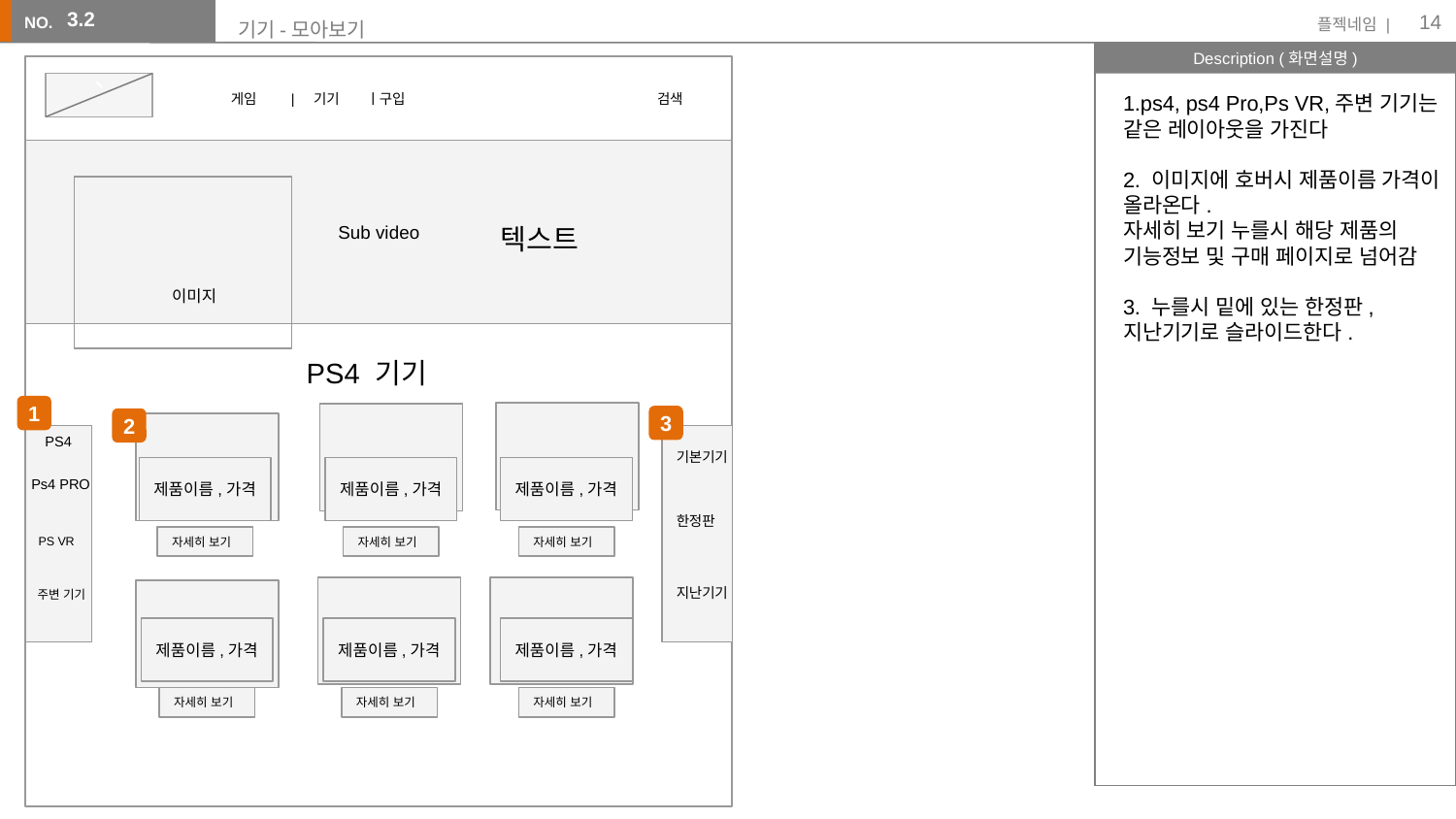

14
3.2
# 기기-모아보기

`
검색
게임        |    기기       ㅣ구입
1.ps4, ps4 Pro,Ps VR,주변 기기는 같은 레이아웃을 가진다

2. 이미지에 호버시 제품이름 가격이 올라온다.
자세히 보기 누를시 해당 제품의
기능정보 및 구매 페이지로 넘어감

3. 누를시 밑에 있는 한정판, 지난기기로 슬라이드한다.

Sub video

텍스트
이미지
PS4 기기
1

3
2

PS4

기본기기
제품이름,가격
제품이름,가격
제품이름,가격
Ps4 PRO
한정판
PS VR
자세히 보기
자세히 보기
자세히 보기
지난기기

주변 기기

제품이름,가격
제품이름,가격
제품이름,가격
자세히 보기
자세히 보기
자세히 보기